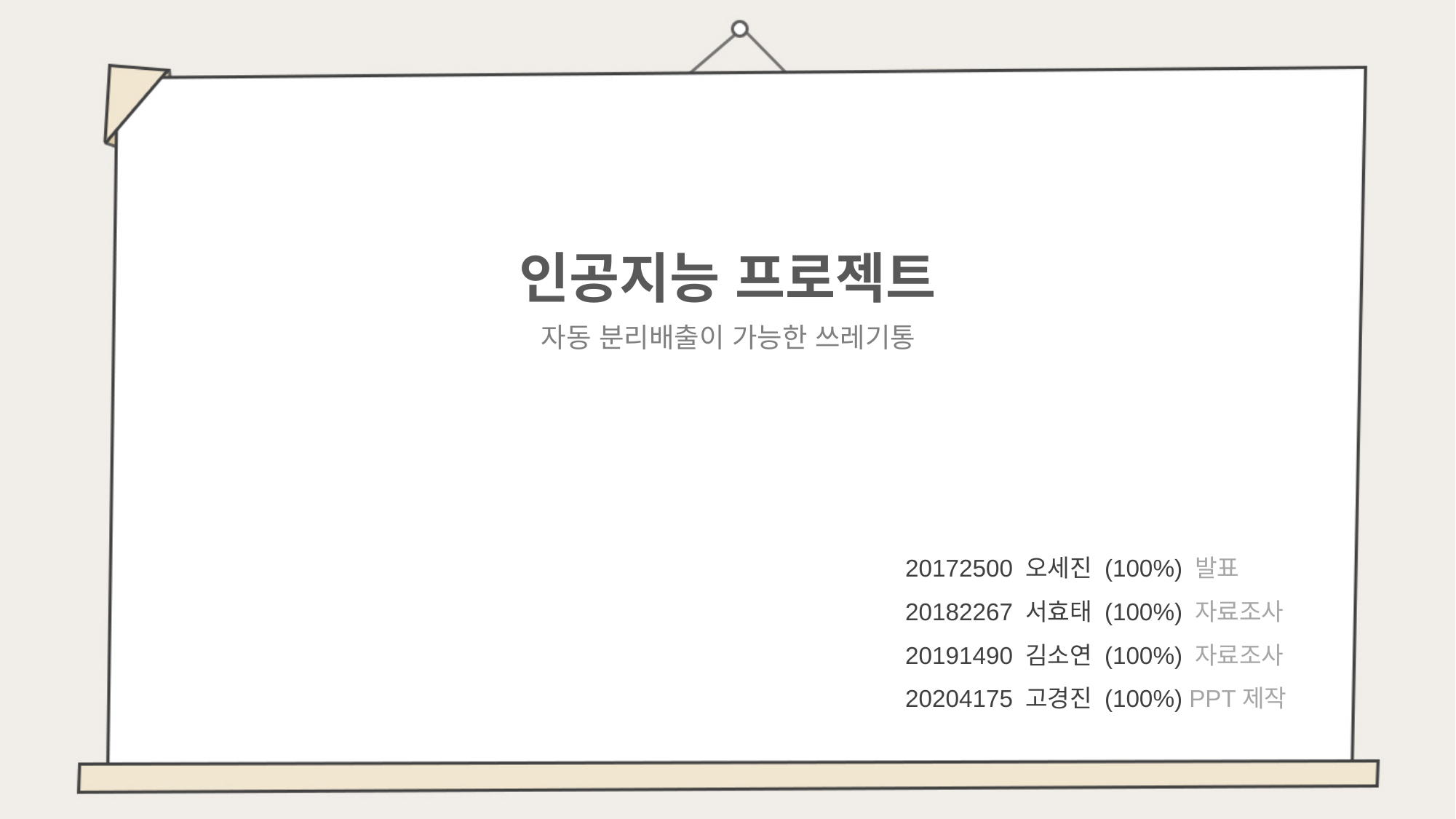

인공지능 프로젝트
자동 분리배출이 가능한 쓰레기통
20172500 오세진 (100%) 발표
20182267 서효태 (100%) 자료조사
20191490 김소연 (100%) 자료조사
20204175 고경진 (100%) PPT제작